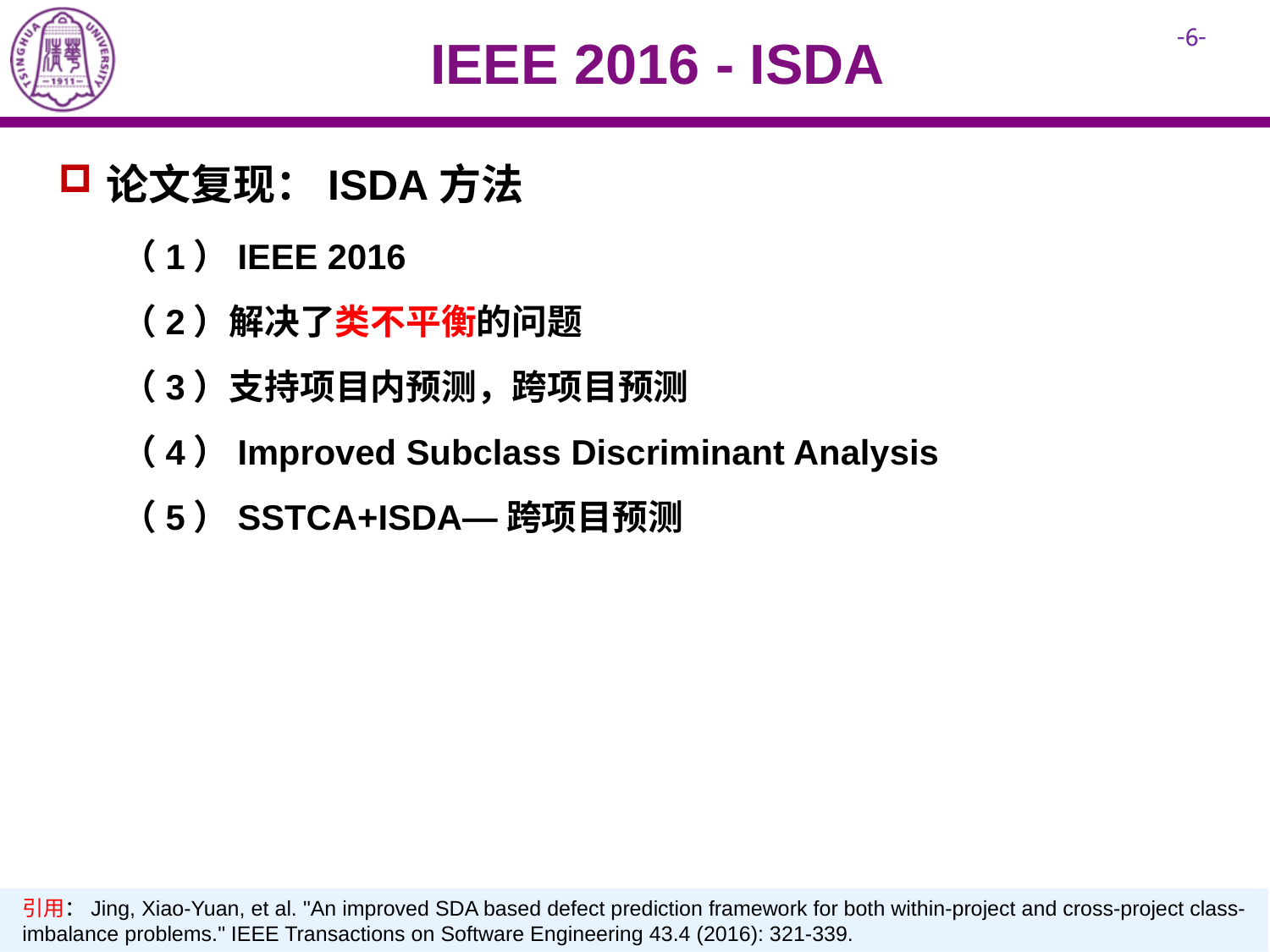

# IEEE 2016 - ISDA
论文复现：ISDA方法
（1）IEEE 2016
（2）解决了类不平衡的问题
（3）支持项目内预测，跨项目预测
（4）Improved Subclass Discriminant Analysis
（5）SSTCA+ISDA—跨项目预测
引用：Jing, Xiao-Yuan, et al. "An improved SDA based defect prediction framework for both within-project and cross-project class-imbalance problems." IEEE Transactions on Software Engineering 43.4 (2016): 321-339.